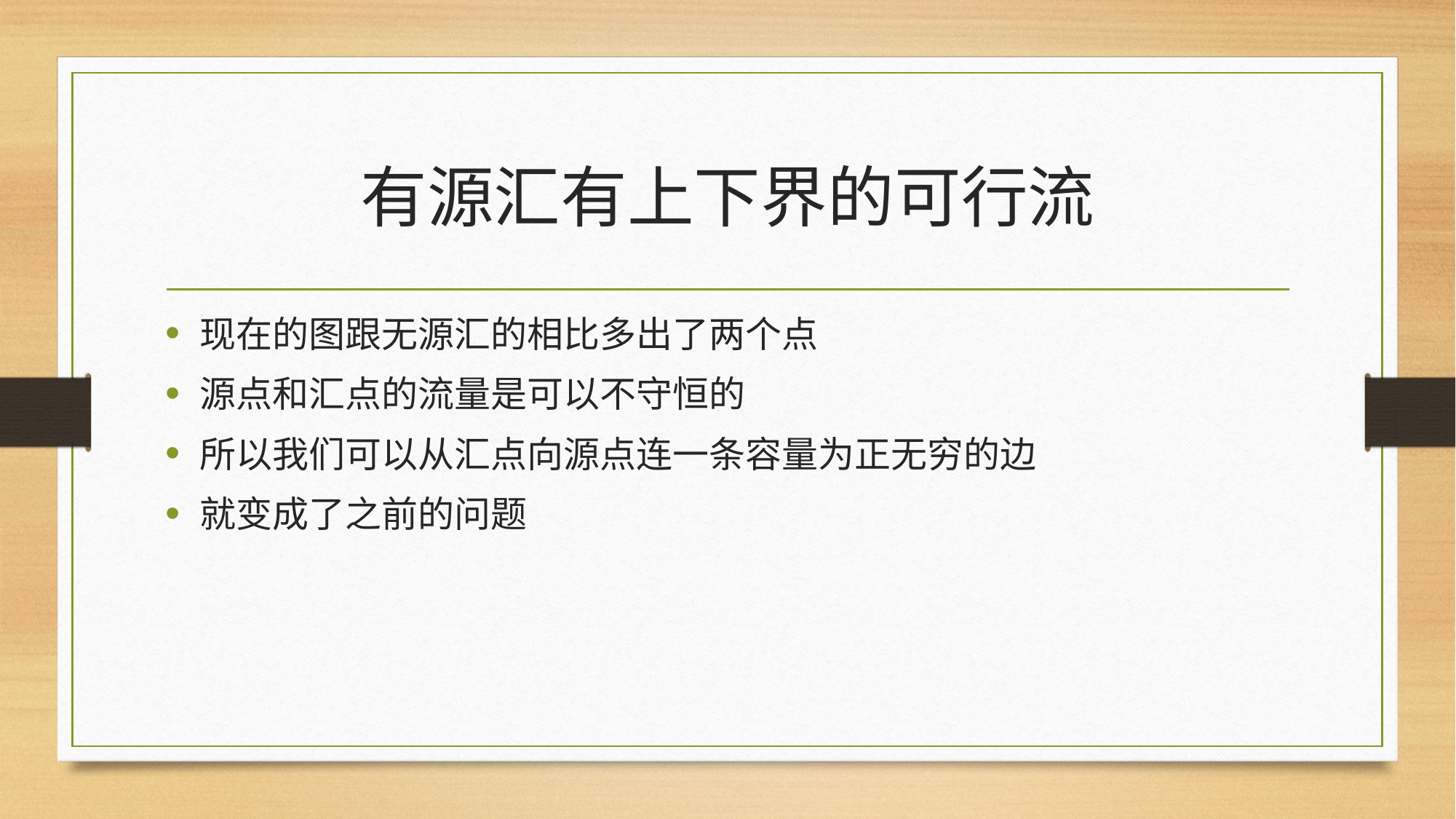

# 有源汇有上下界的可行流
现在的图跟无源汇的相比多出了两个点
源点和汇点的流量是可以不守恒的
所以我们可以从汇点向源点连一条容量为正无穷的边
就变成了之前的问题